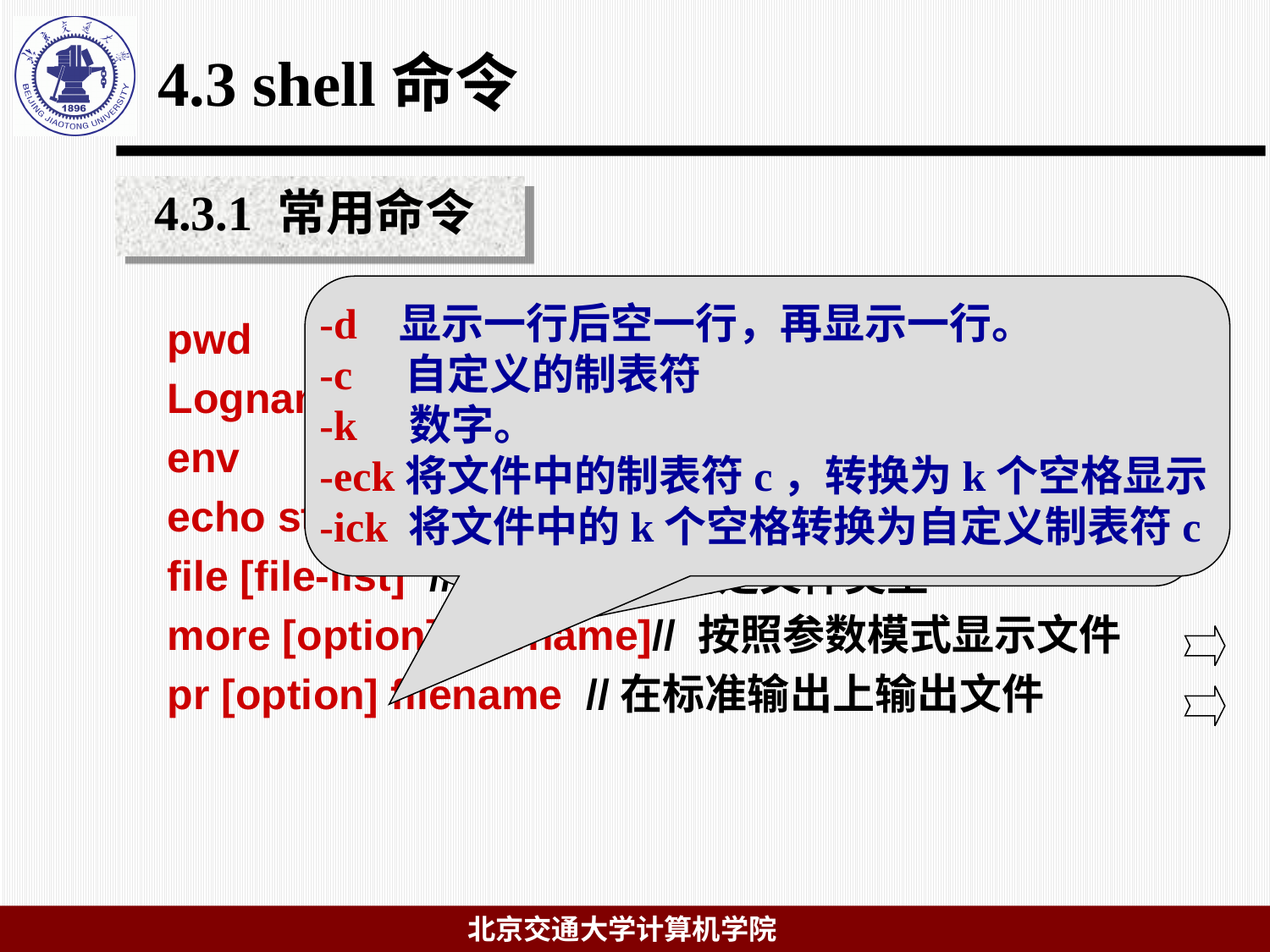

# 4.3 shell命令
4.3.1 常用命令
-d   显示一行后空一行，再显示一行。
-c    自定义的制表符
-k    数字。
-eck将文件中的制表符c，转换为k个空格显示
-ick 将文件中的k个空格转换为自定义制表符c
常用： “\c:” //不换行
如：echo “input number:\c”
Linux中：echo –n “input number”
pwd       //显示当前工作目录的绝对路径名
Logname   //显示用户注册名
env       //显示或设置当前环境
echo string  //显示命令行中的全部参数
file [file-list]  //对每个参数确定文件类型
more [option] [filename]// 按照参数模式显示文件
pr [option] filename  //在标准输出上输出文件
+/string 从第一个string开始显示
-pnum   从num行开始显示
-c 在文件显示前先清屏
-i 进行模式匹配时，不区分大小写